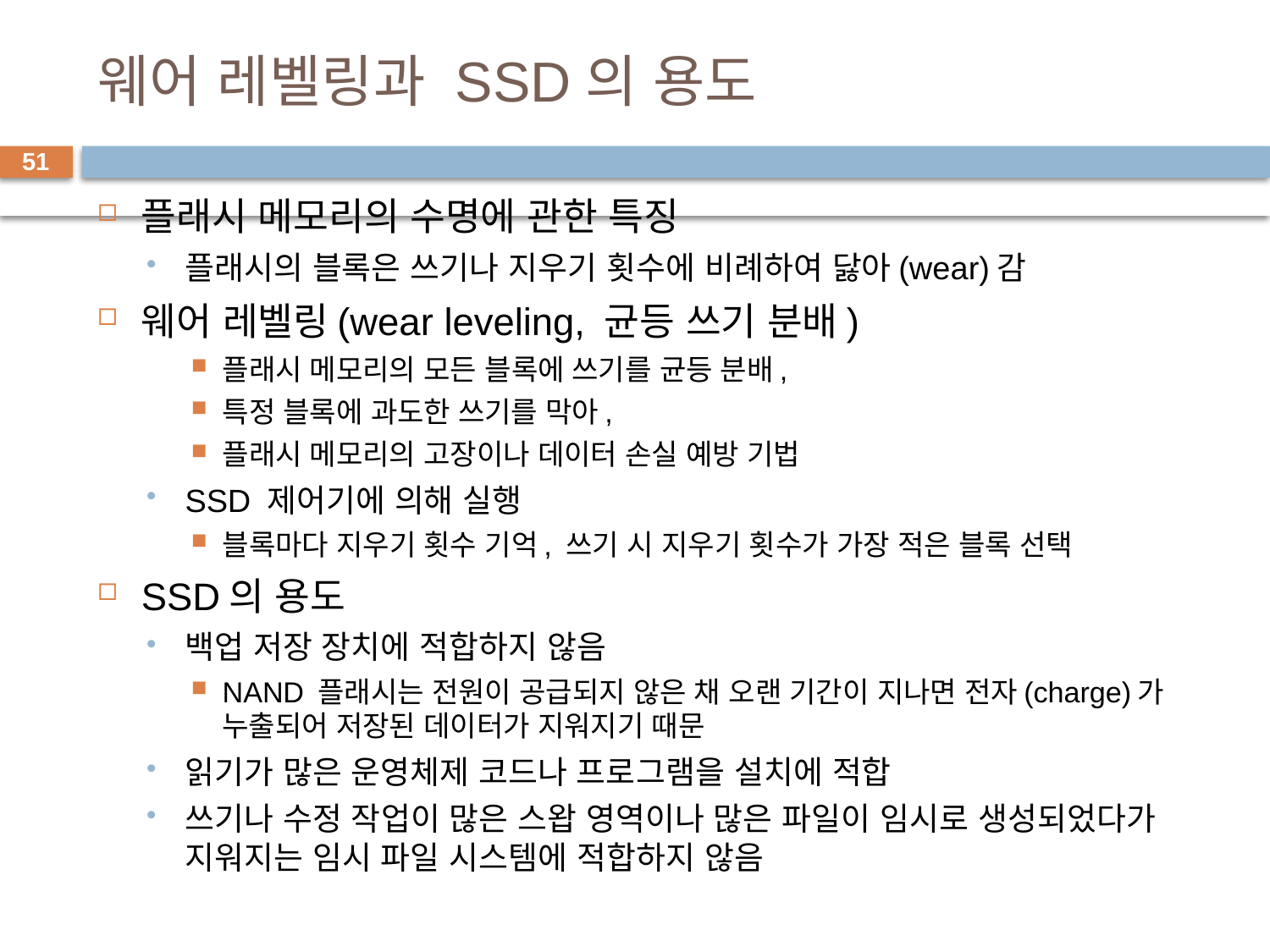

# 웨어 레벨링과 SSD의 용도
51
플래시 메모리의 수명에 관한 특징
플래시의 블록은 쓰기나 지우기 횟수에 비례하여 닳아(wear)감
웨어 레벨링(wear leveling, 균등 쓰기 분배)
플래시 메모리의 모든 블록에 쓰기를 균등 분배,
특정 블록에 과도한 쓰기를 막아,
플래시 메모리의 고장이나 데이터 손실 예방 기법
SSD 제어기에 의해 실행
블록마다 지우기 횟수 기억, 쓰기 시 지우기 횟수가 가장 적은 블록 선택
SSD의 용도
백업 저장 장치에 적합하지 않음
NAND 플래시는 전원이 공급되지 않은 채 오랜 기간이 지나면 전자(charge)가 누출되어 저장된 데이터가 지워지기 때문
읽기가 많은 운영체제 코드나 프로그램을 설치에 적합
쓰기나 수정 작업이 많은 스왑 영역이나 많은 파일이 임시로 생성되었다가 지워지는 임시 파일 시스템에 적합하지 않음